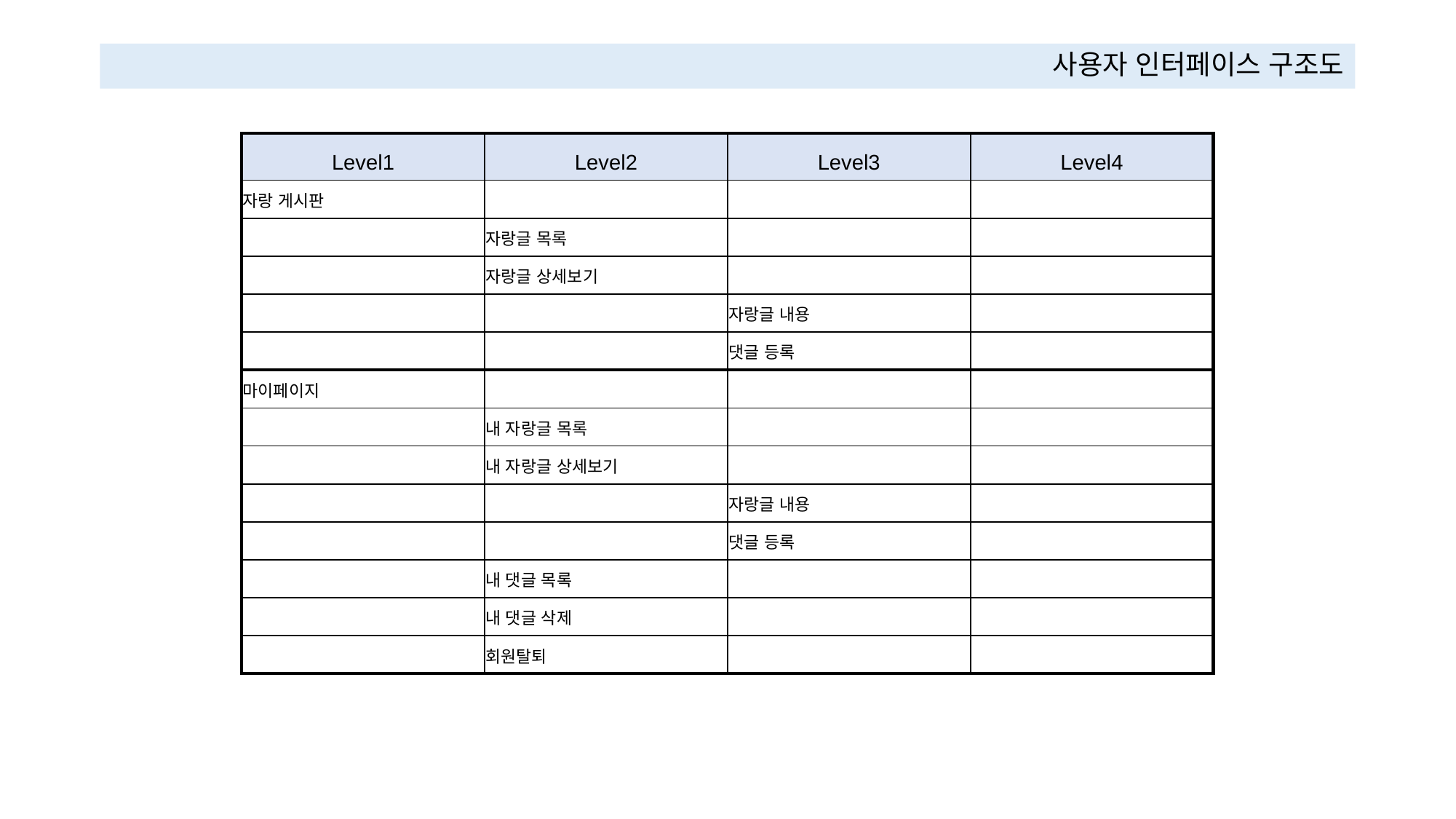

# 사용자 인터페이스 구조도

| Level1 | Level2 | Level3 | Level4 |
| --- | --- | --- | --- |
| 자랑 게시판 |  |  |  |
|  | 자랑글 목록 |  |  |
|  | 자랑글 상세보기 |  |  |
|  |  | 자랑글 내용 |  |
|  |  | 댓글 등록 |  |
| 마이페이지 |  |  |  |
|  | 내 자랑글 목록 |  |  |
|  | 내 자랑글 상세보기 |  |  |
|  |  | 자랑글 내용 |  |
|  |  | 댓글 등록 |  |
|  | 내 댓글 목록 |  |  |
|  | 내 댓글 삭제 |  |  |
|  | 회원탈퇴 |  |  |